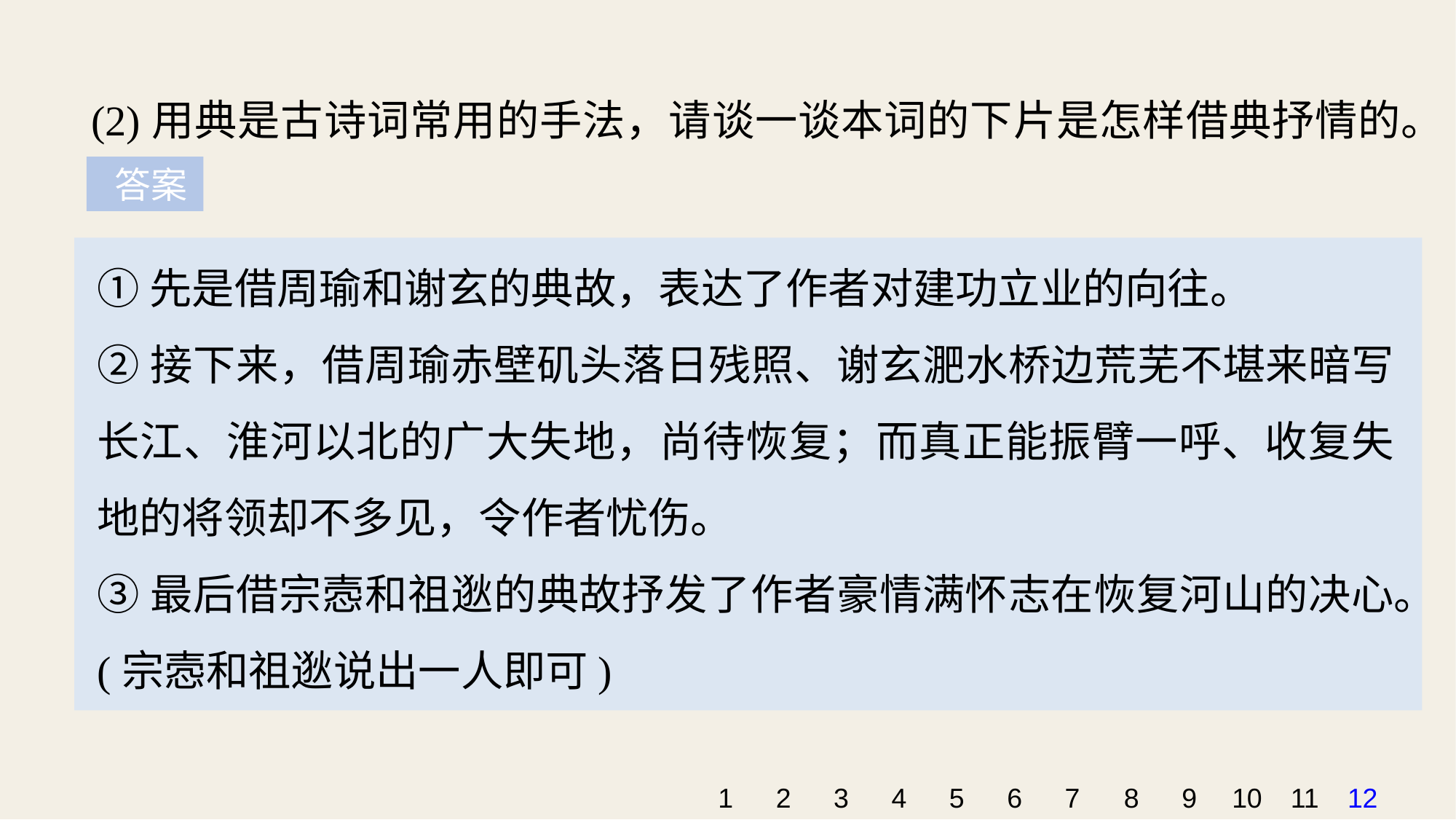

(2)用典是古诗词常用的手法，请谈一谈本词的下片是怎样借典抒情的。
 答案
①先是借周瑜和谢玄的典故，表达了作者对建功立业的向往。
②接下来，借周瑜赤壁矶头落日残照、谢玄淝水桥边荒芜不堪来暗写长江、淮河以北的广大失地，尚待恢复；而真正能振臂一呼、收复失地的将领却不多见，令作者忧伤。
③最后借宗悫和祖逖的典故抒发了作者豪情满怀志在恢复河山的决心。(宗悫和祖逖说出一人即可)

1
2
3
4
5
6
7
8
9
10
11
12